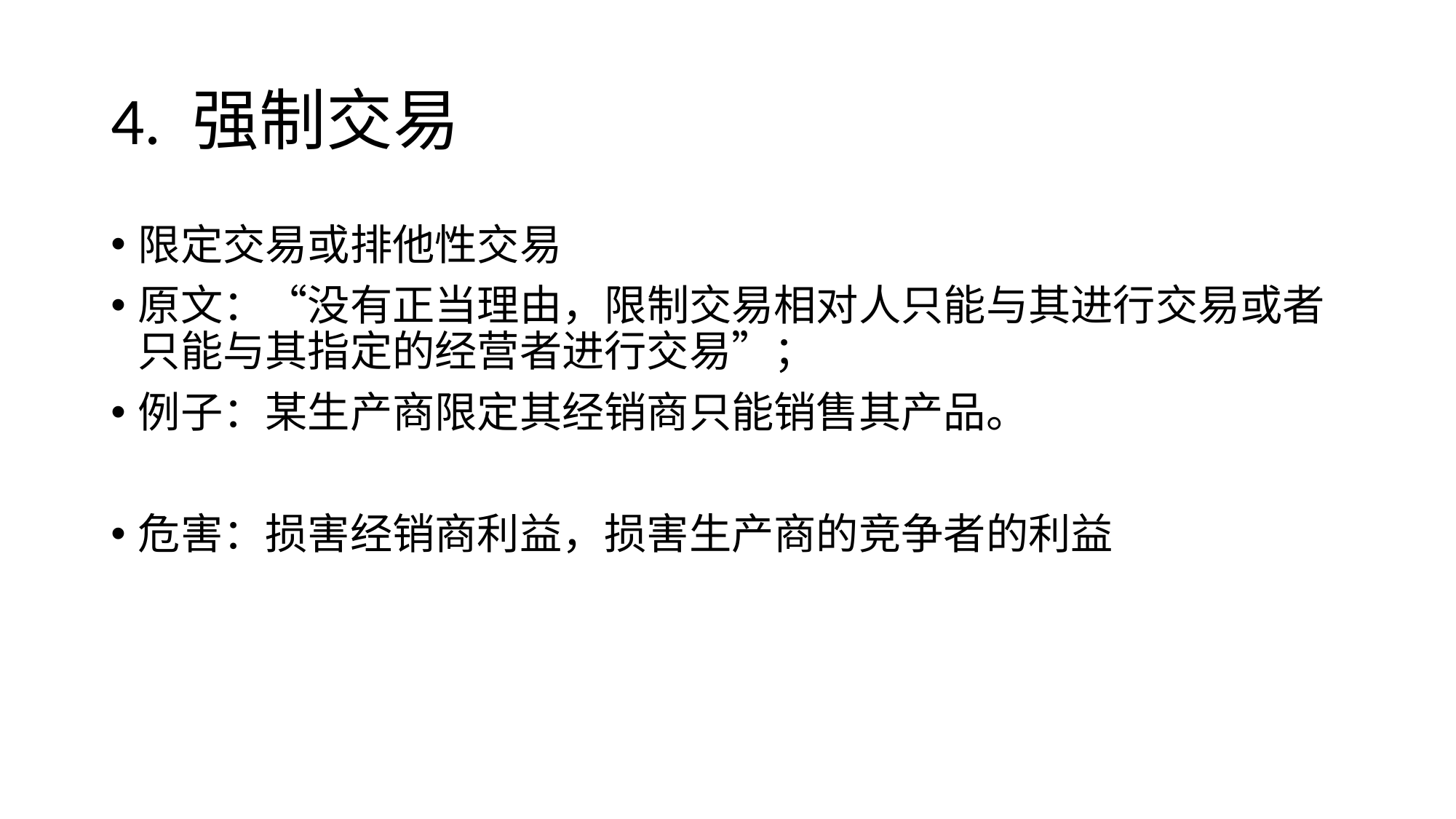

# 4. 强制交易
限定交易或排他性交易
原文：“没有正当理由，限制交易相对人只能与其进行交易或者只能与其指定的经营者进行交易”；
例子：某生产商限定其经销商只能销售其产品。

危害：损害经销商利益，损害生产商的竞争者的利益